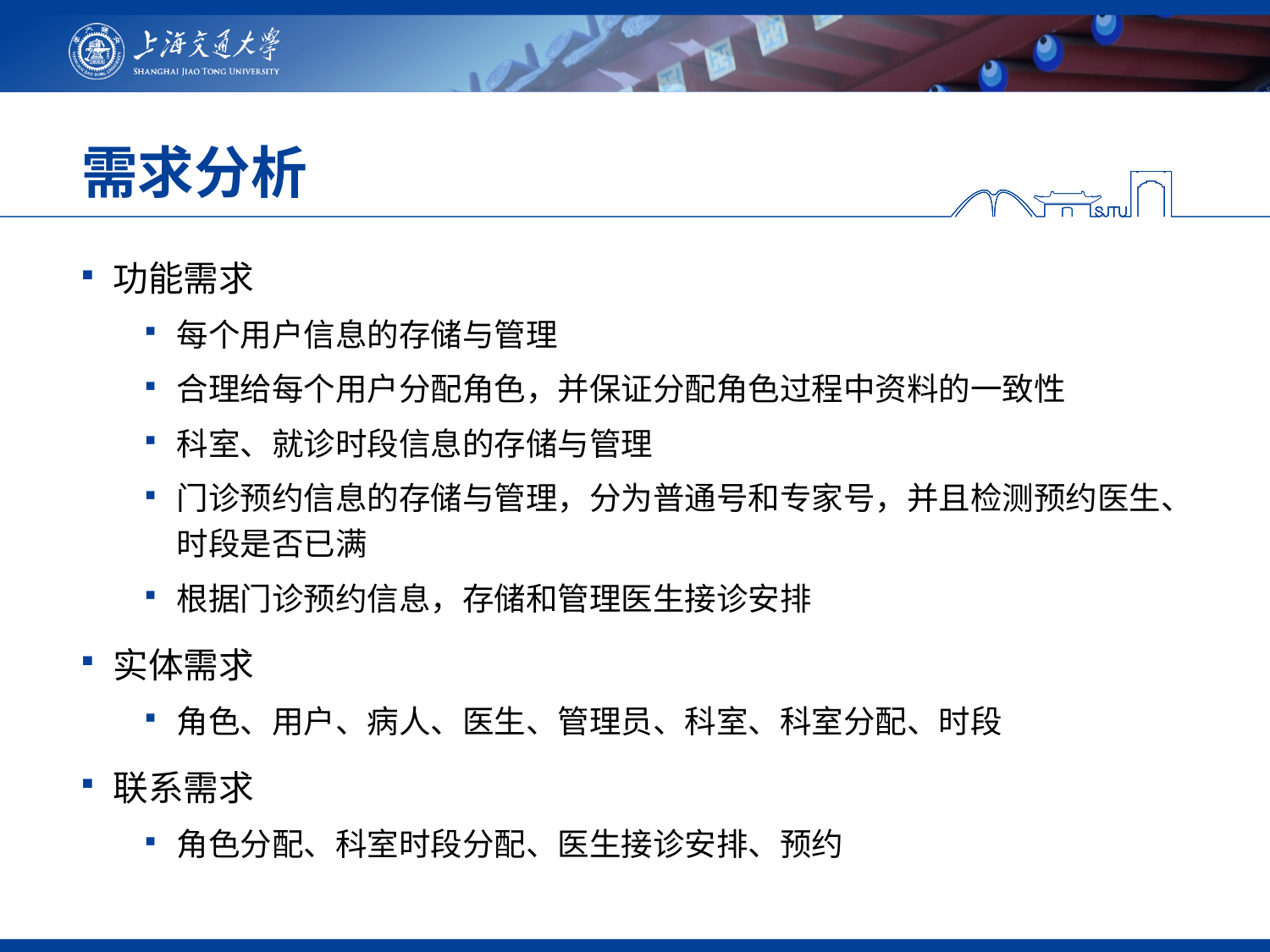

# 需求分析
功能需求
每个用户信息的存储与管理
合理给每个用户分配角色，并保证分配角色过程中资料的一致性
科室、就诊时段信息的存储与管理
门诊预约信息的存储与管理，分为普通号和专家号，并且检测预约医生、时段是否已满
根据门诊预约信息，存储和管理医生接诊安排
实体需求
角色、用户、病人、医生、管理员、科室、科室分配、时段
联系需求
角色分配、科室时段分配、医生接诊安排、预约